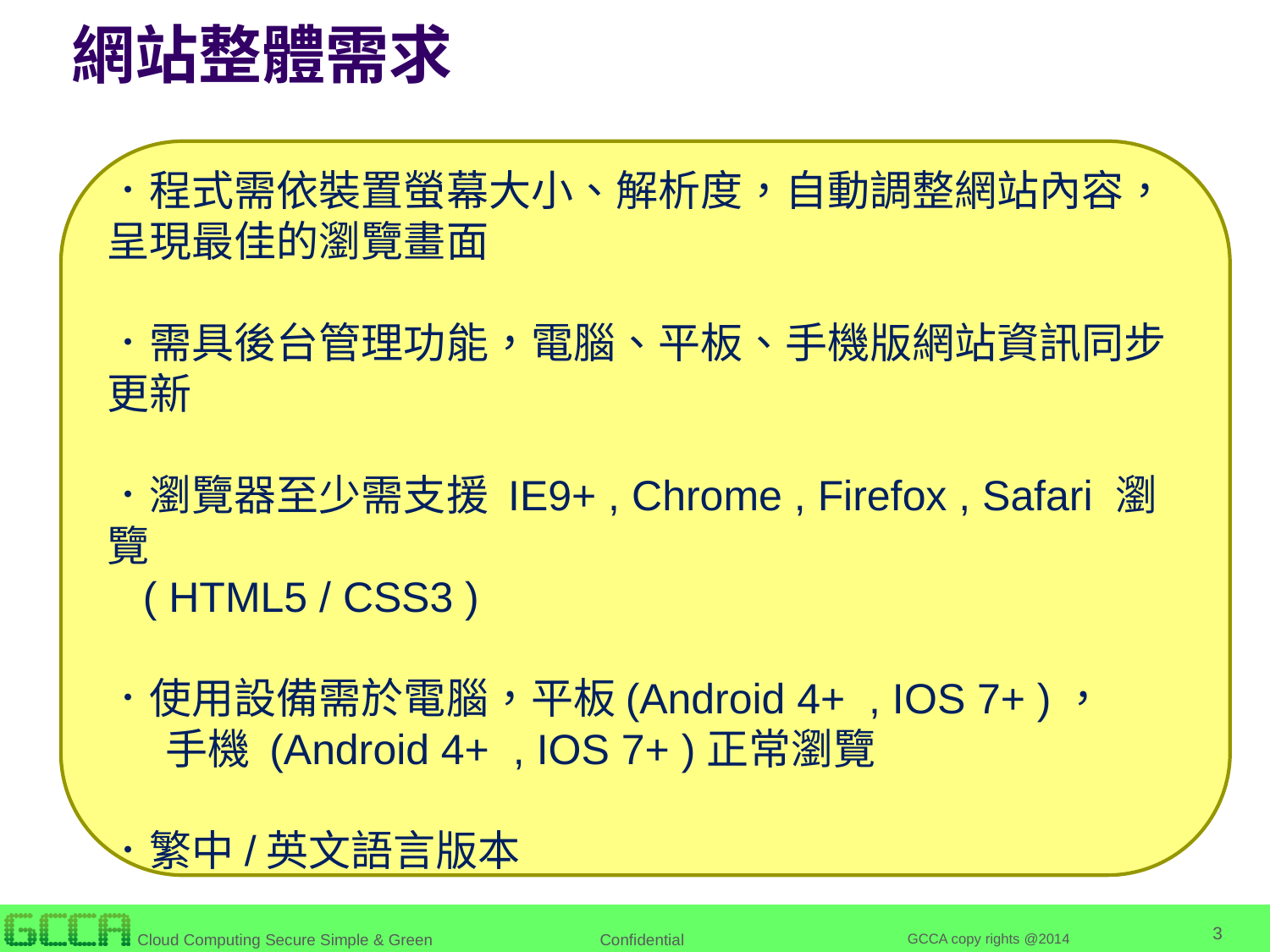

網站整體需求

．程式需依裝置螢幕大小、解析度，自動調整網站內容，呈現最佳的瀏覽畫面

．需具後台管理功能，電腦、平板、手機版網站資訊同步更新

．瀏覽器至少需支援 IE9+ , Chrome , Firefox , Safari 瀏覽
   ( HTML5 / CSS3 )

．使用設備需於電腦，平板(Android 4+  , IOS 7+ )，
     手機 (Android 4+  , IOS 7+ )正常瀏覽

．繁中/英文語言版本